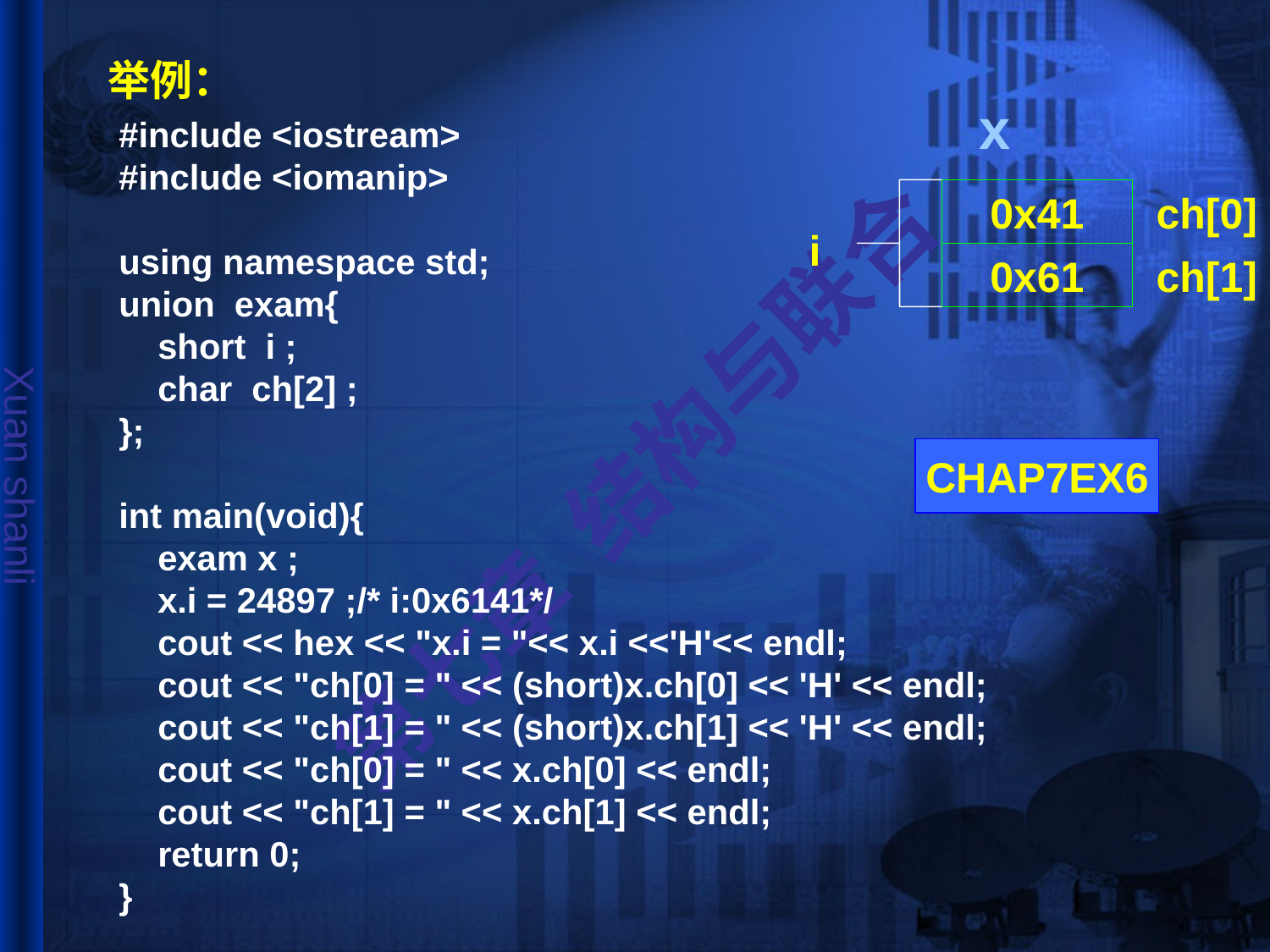

# 举例：
x
#include <iostream>
#include <iomanip>

using namespace std;
union  exam{
    short  i ;
    char  ch[2] ;
};

int main(void){
    exam x ;
    x.i = 24897 ;/* i:0x6141*/
    cout << hex << "x.i = "<< x.i <<'H'<< endl;
    cout << "ch[0] = " << (short)x.ch[0] << 'H' << endl;
    cout << "ch[1] = " << (short)x.ch[1] << 'H' << endl;
    cout << "ch[0] = " << x.ch[0] << endl;
    cout << "ch[1] = " << x.ch[1] << endl;
    return 0;
}

0x41
ch[0]
i
0x61
ch[1]
CHAP7EX6